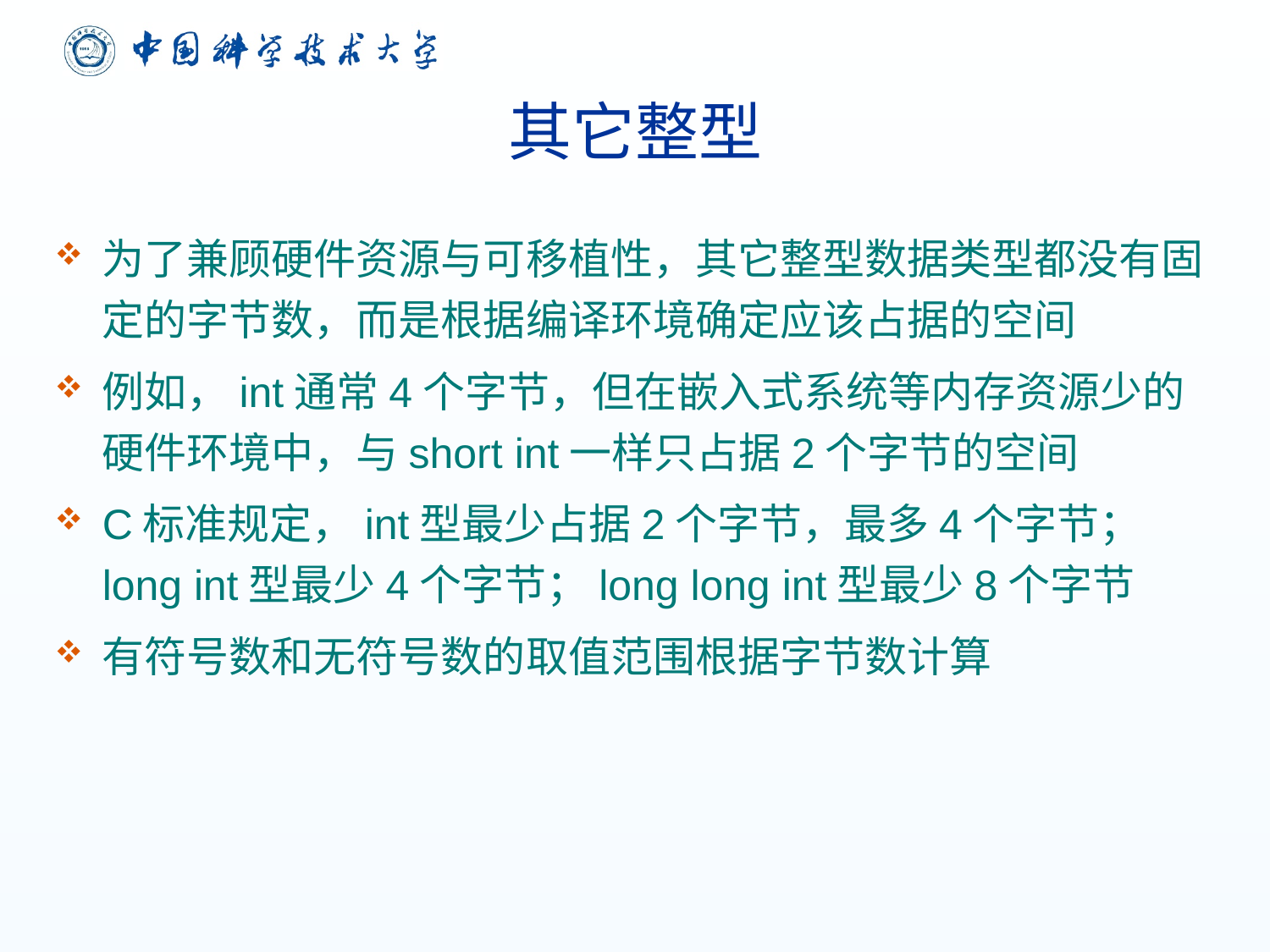

# 其它整型
为了兼顾硬件资源与可移植性，其它整型数据类型都没有固定的字节数，而是根据编译环境确定应该占据的空间
例如，int通常4个字节，但在嵌入式系统等内存资源少的硬件环境中，与short int一样只占据2个字节的空间
C标准规定，int型最少占据2个字节，最多4个字节；long int型最少4个字节；long long int型最少8个字节
有符号数和无符号数的取值范围根据字节数计算